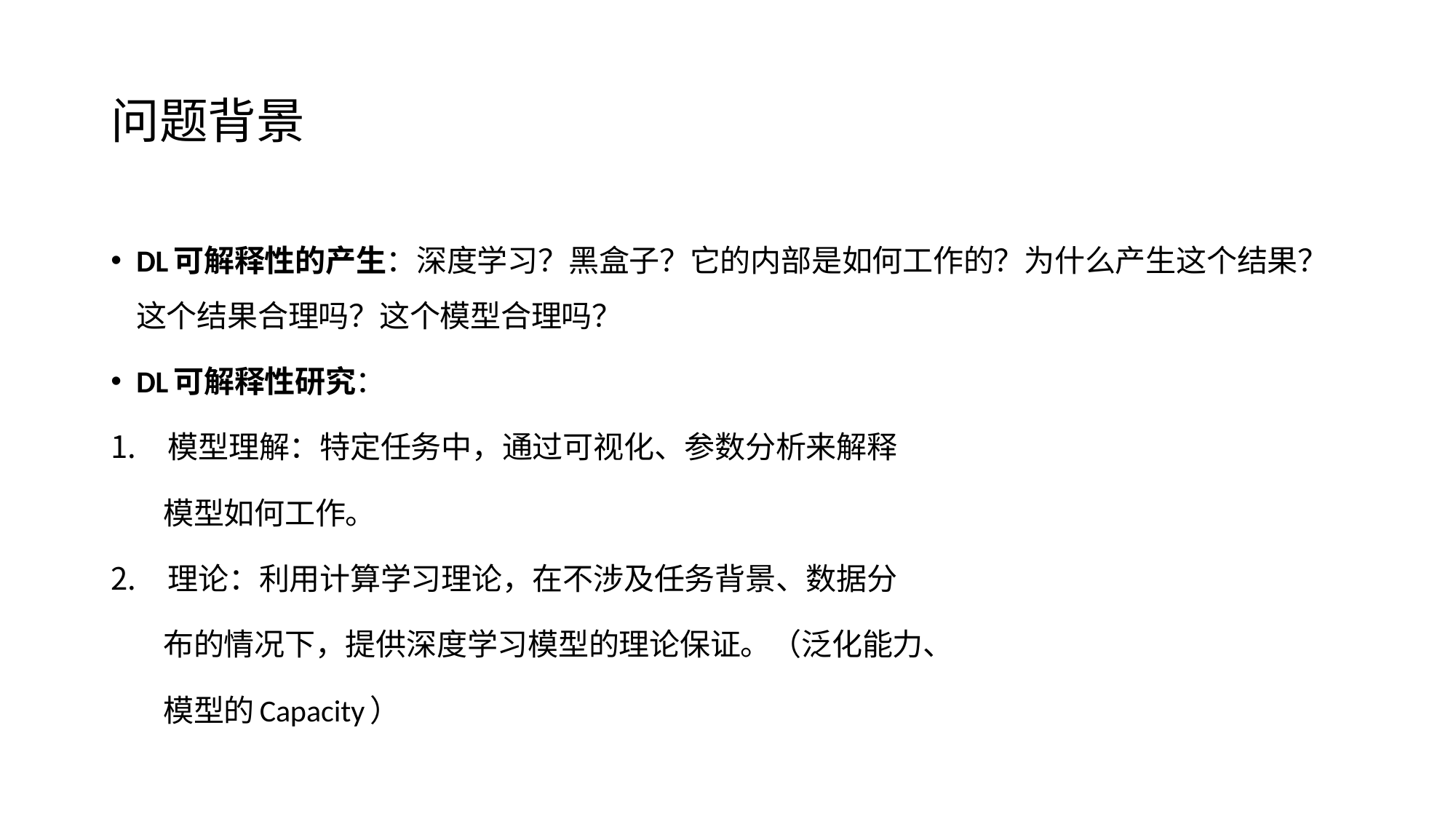

# 问题背景
DL可解释性的产生：深度学习？黑盒子？它的内部是如何工作的？为什么产生这个结果？这个结果合理吗？这个模型合理吗？
DL可解释性研究：
模型理解：特定任务中，通过可视化、参数分析来解释
       模型如何工作。
理论：利用计算学习理论，在不涉及任务背景、数据分
       布的情况下，提供深度学习模型的理论保证。（泛化能力、
       模型的Capacity）